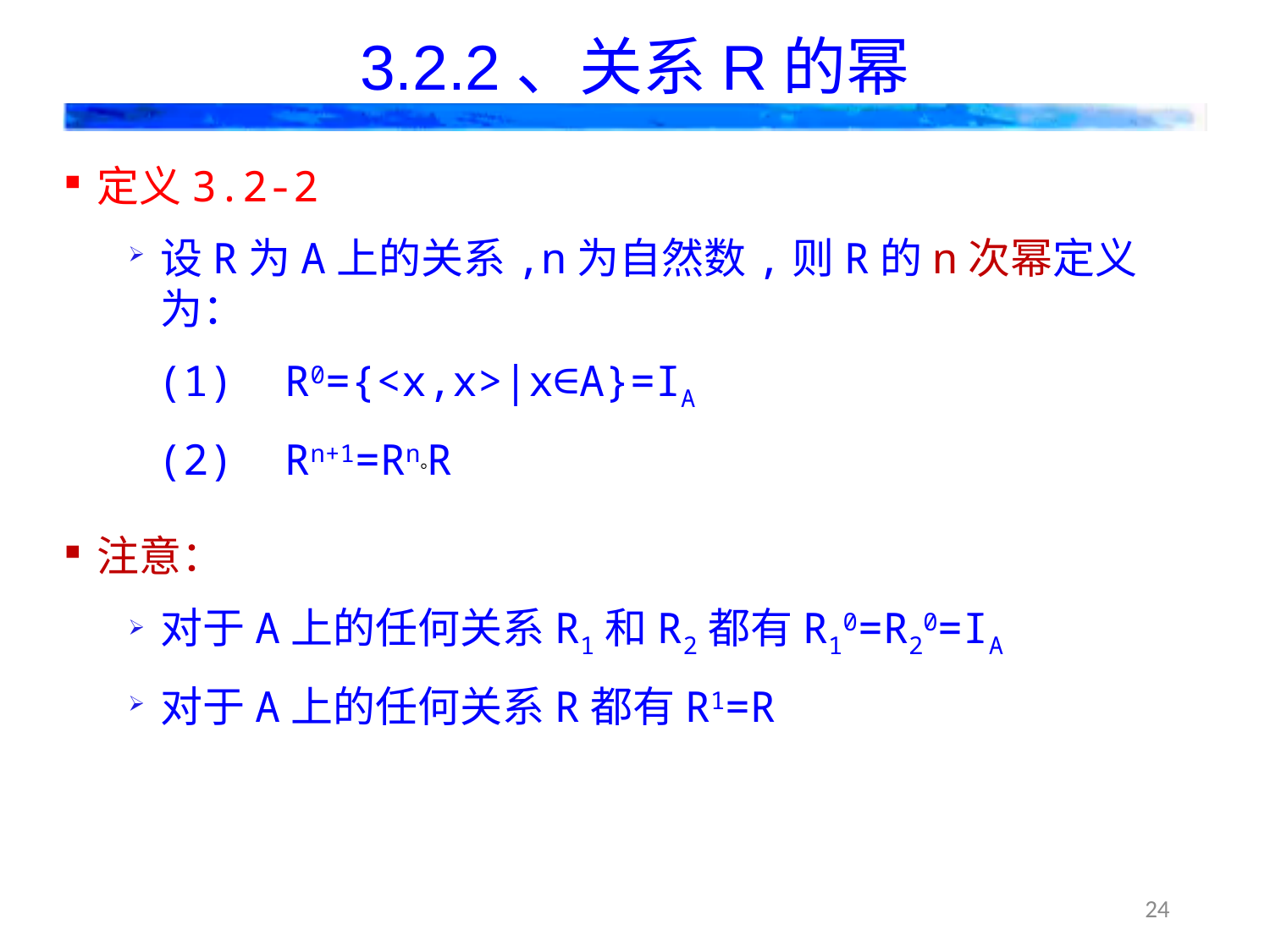

# 3.2.2、关系R的幂
定义3.2-2
设R为A上的关系,n为自然数,则R的n次幂定义为：
(1)  R0={<x,x>|x∈A}=IA
(2)  Rn+1=Rn°R
注意：
对于A上的任何关系R1和R2都有R10=R20=IA
对于A上的任何关系R都有R1=R
24